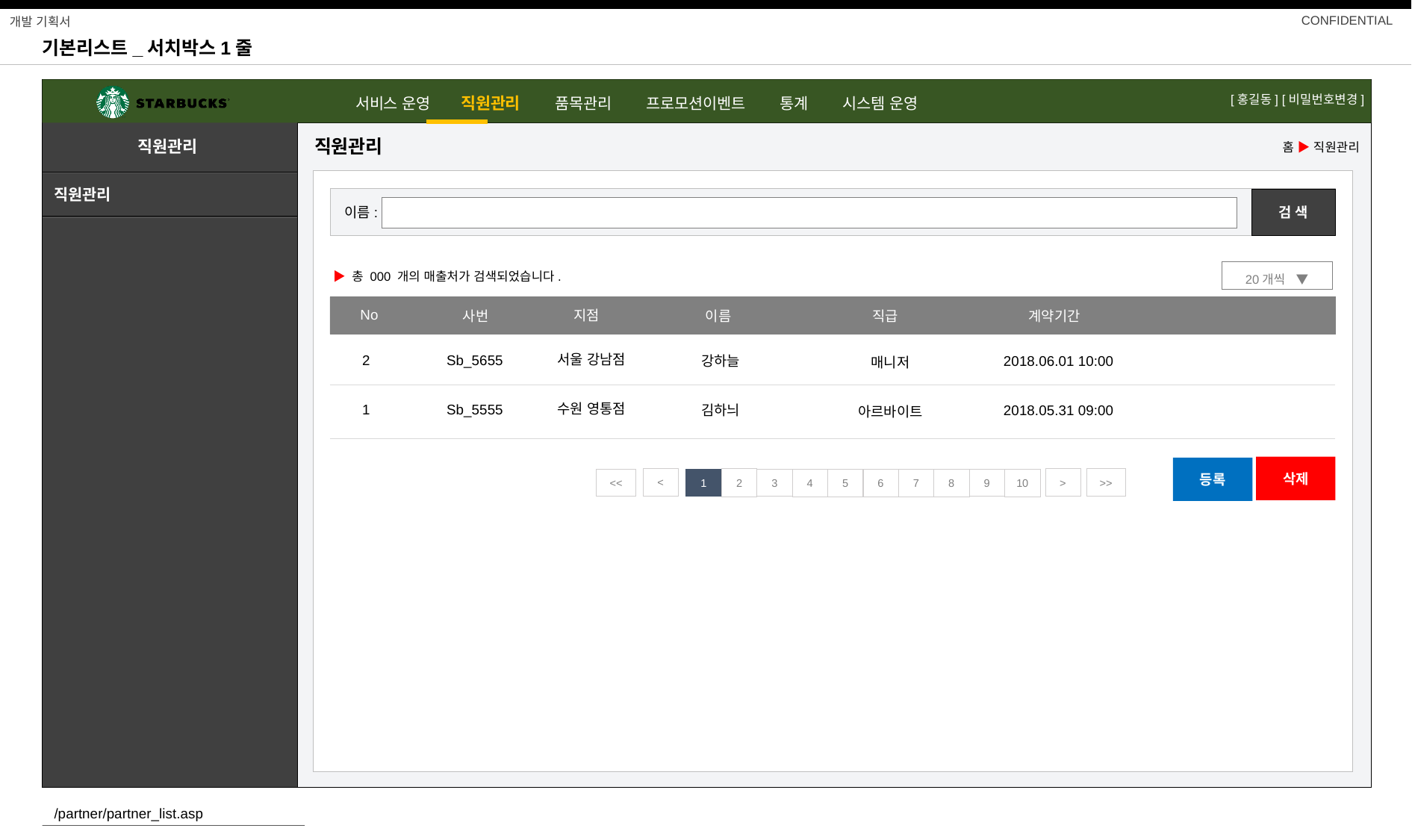

기본리스트_서치박스1줄
서비스 운영       직원관리        품목관리        프로모션이벤트        통계        시스템 운영
직원관리
직원관리
홈 ▶ 직원관리

직원관리

검 색

이름:
20개씩   ▼
 ▶ 총 000 개의 매출처가 검색되었습니다.

No
지점
사번
이름
직급
계약기간
서울 강남점
2
Sb_5655
강하늘
2018.06.01 10:00
매니저
수원 영통점
1
Sb_5555
김하늬
2018.05.31 09:00
아르바이트
삭제
등록
<
2
>
>>
9
7
3
5
6
<<
1
10
4
8
/partner/partner_list.asp